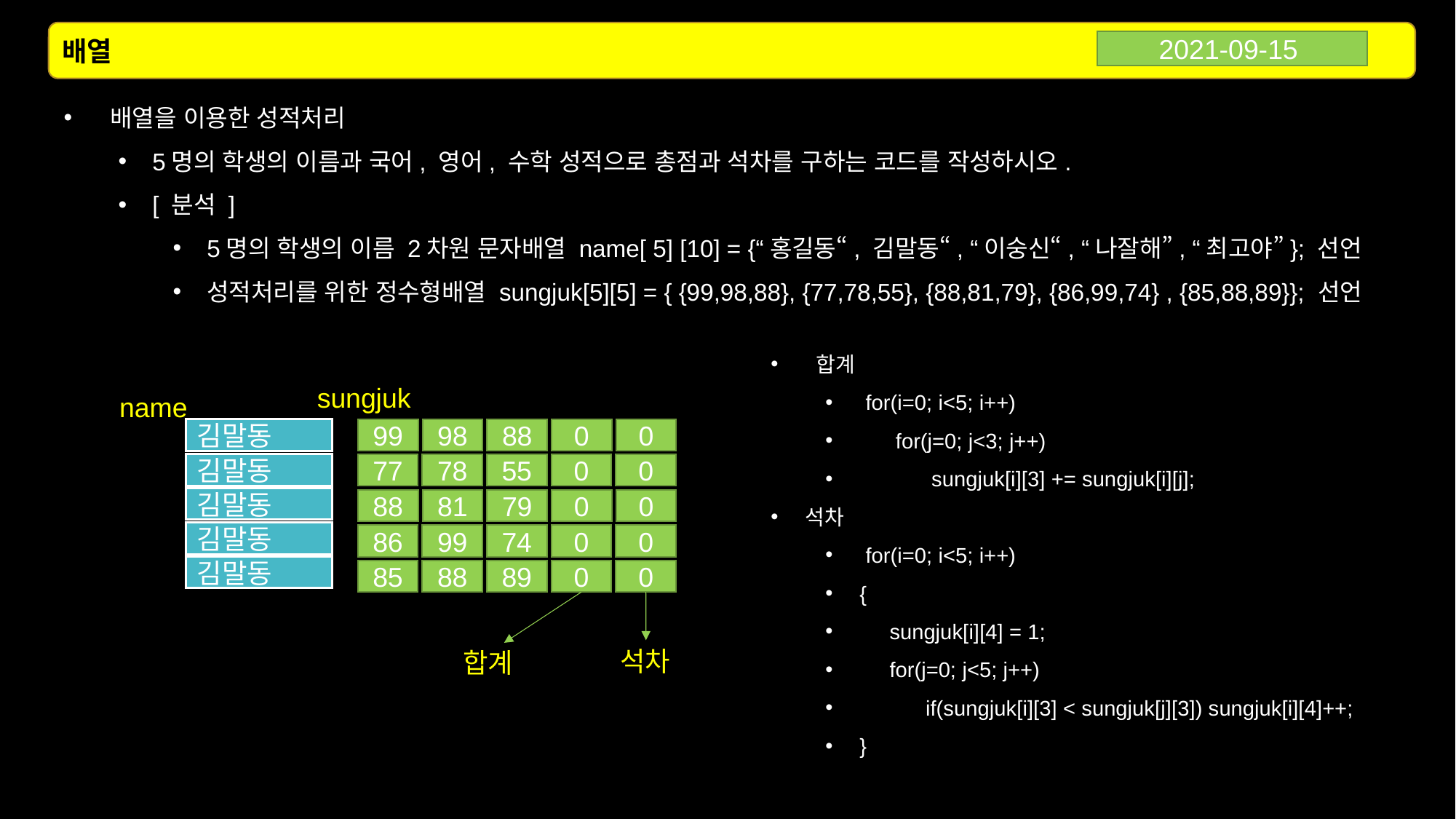

배열
2021-09-15
 배열을 이용한 성적처리
5명의 학생의 이름과 국어, 영어, 수학 성적으로 총점과 석차를 구하는 코드를 작성하시오.
[ 분석 ]
5명의 학생의 이름 2차원 문자배열 name[ 5] [10] = {“홍길동“, 김말동“, “이숭신“, “나잘해”, “최고야”}; 선언
성적처리를 위한 정수형배열 sungjuk[5][5] = { {99,98,88}, {77,78,55}, {88,81,79}, {86,99,74} , {85,88,89}}; 선언
 합계
 for(i=0; i<5; i++)
      for(j=0; j<3; j++)
            sungjuk[i][3] += sungjuk[i][j];
석차
 for(i=0; i<5; i++)
{
     sungjuk[i][4] = 1;
     for(j=0; j<5; j++)
           if(sungjuk[i][3] < sungjuk[j][3]) sungjuk[i][4]++;
}
sungjuk
name
김말동
99
98
88
0
0
김말동
77
78
55
0
0
김말동
88
81
79
0
0
김말동
86
99
74
0
0
김말동
85
88
89
0
0
석차
합계